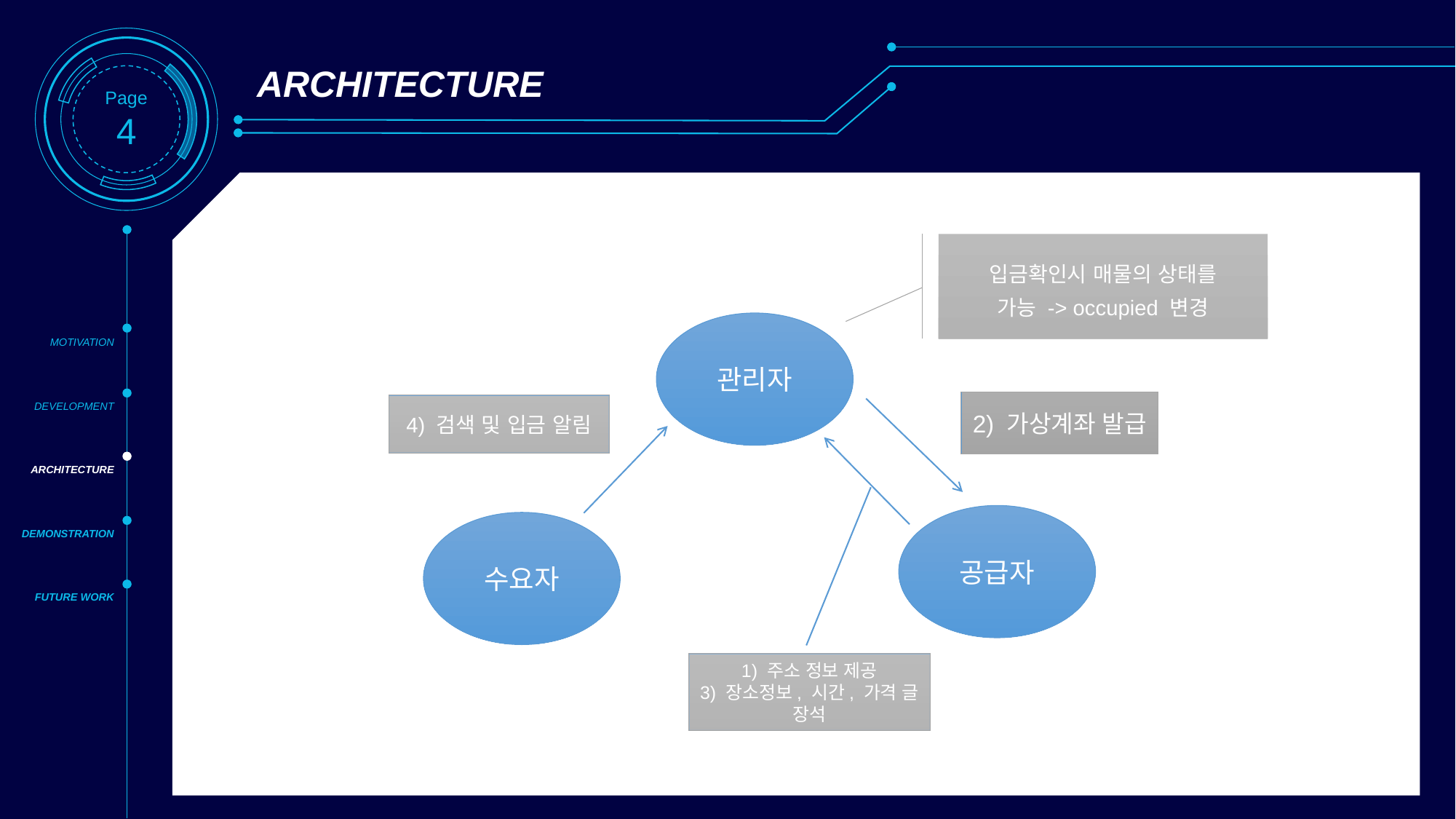

Page4
ARCHITECTURE

입금확인시 매물의 상태를
가능 -> occupied 변경
MOTIVATION
DEVELOPMENT
ARCHITECTURE
DEMONSTRATION
FUTURE WORK
관리자

2) 가상계좌 발급
4) 검색 및 입금 알림

공급자
수요자

1) 주소 정보 제공
3) 장소정보, 시간, 가격 글 장석